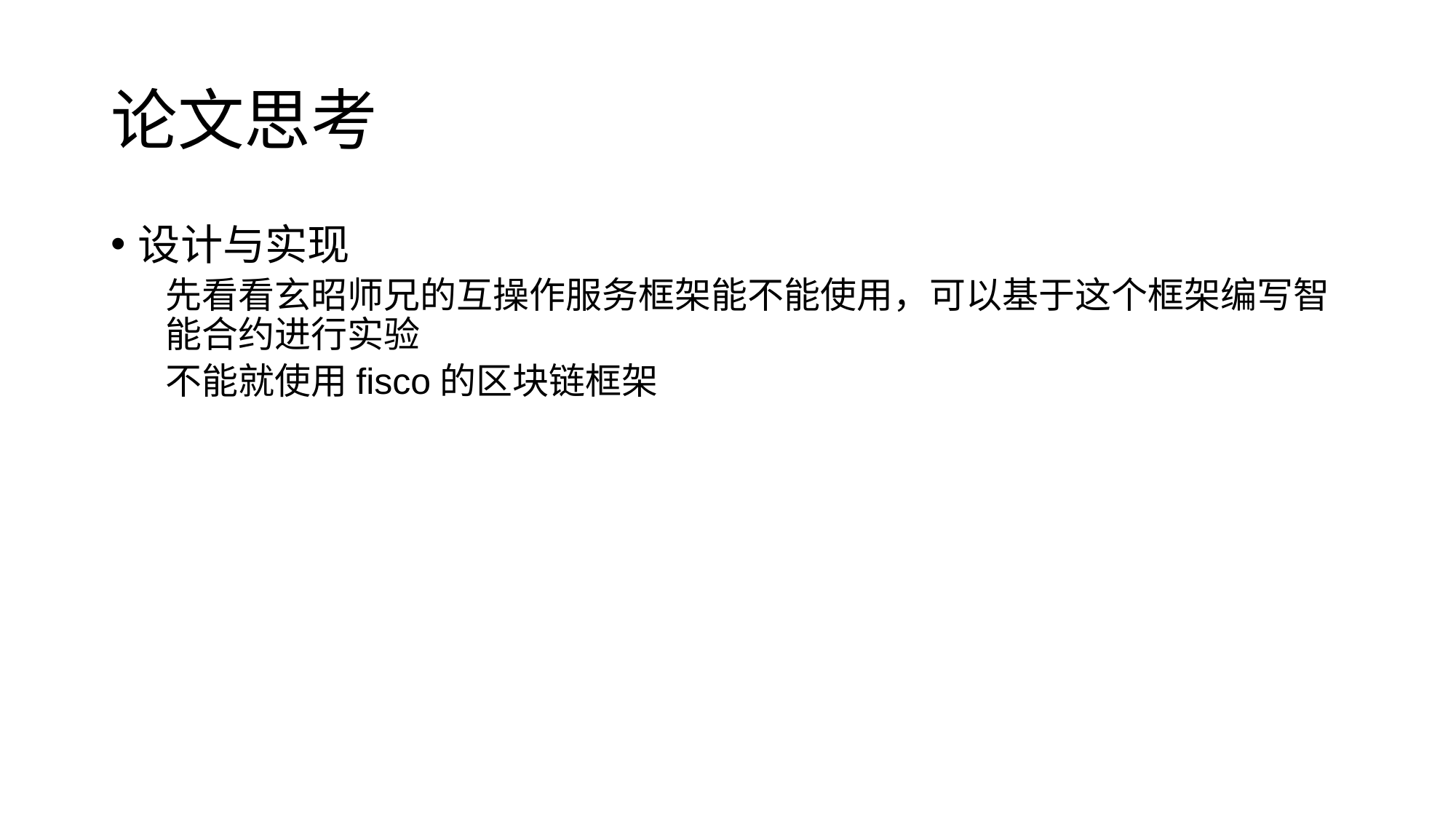

# 论文思考
设计与实现
先看看玄昭师兄的互操作服务框架能不能使用，可以基于这个框架编写智能合约进行实验
不能就使用fisco的区块链框架